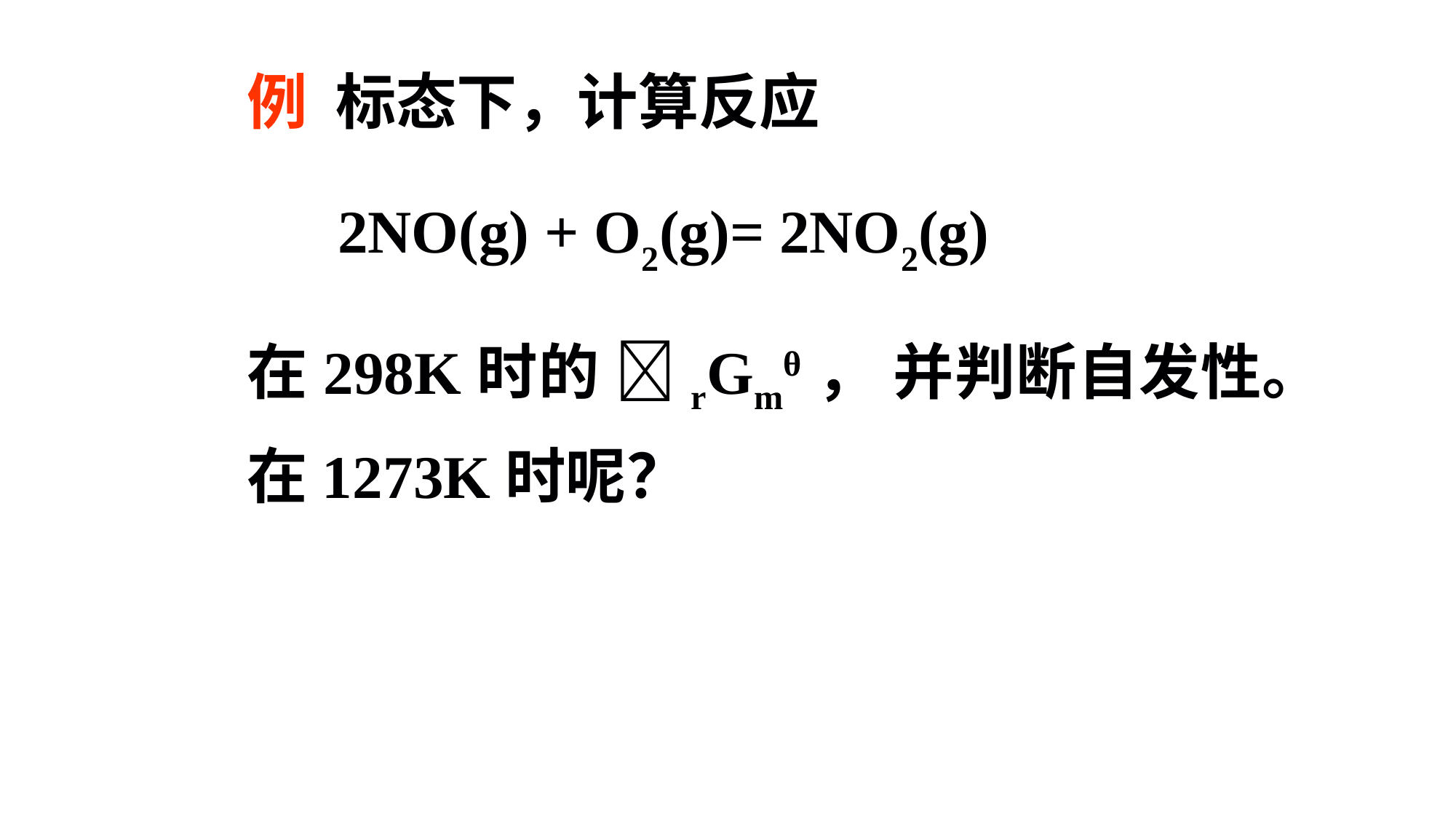

例  标态下，计算反应
      2NO(g) + O2(g)= 2NO2(g)
在298K时的 ΔrGmθ， 并判断自发性。在1273K时呢？